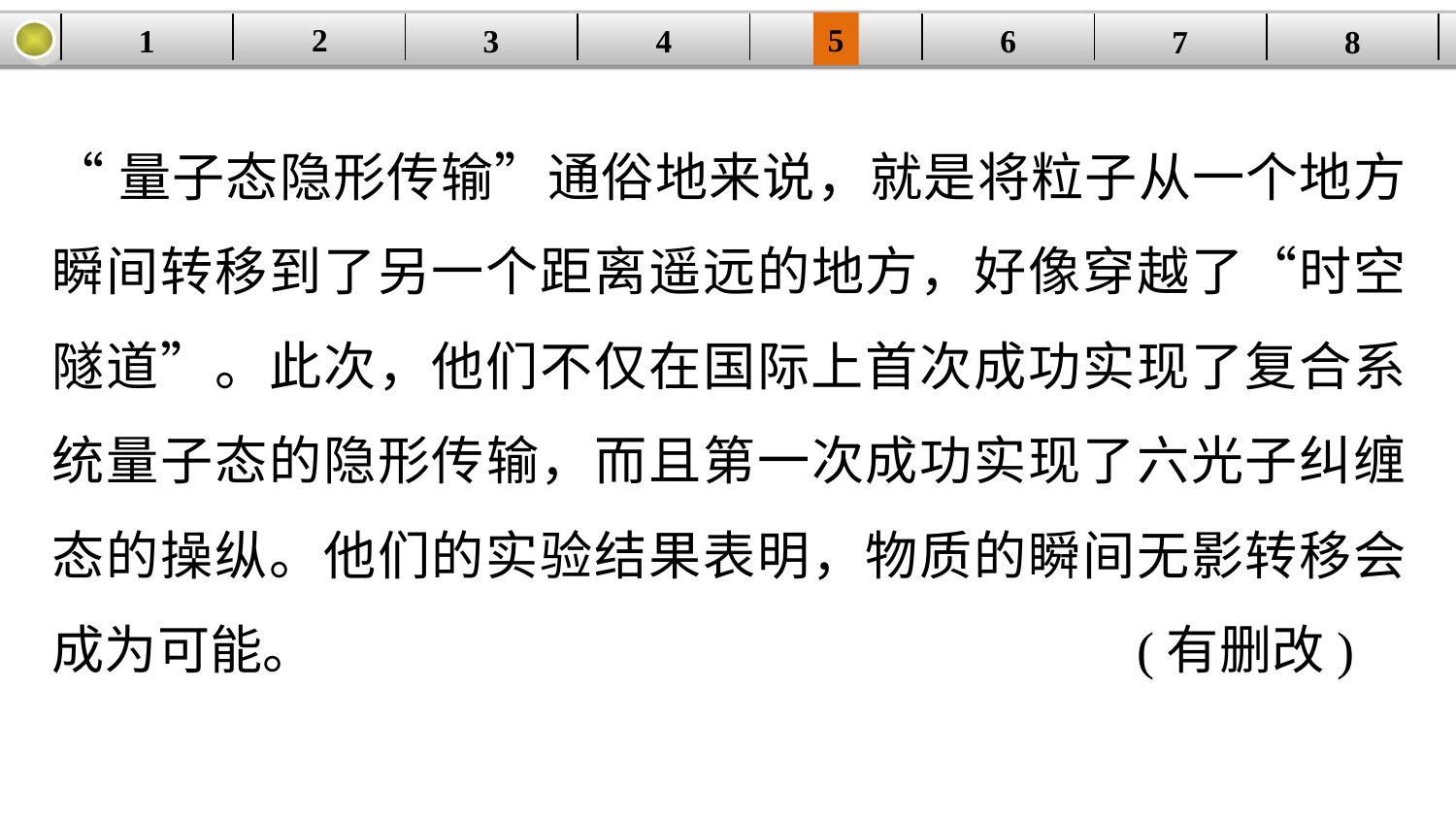

5
2
1
4
6
|  |  |  |  |  |  |  |  |
| --- | --- | --- | --- | --- | --- | --- | --- |
3
8
7

“量子态隐形传输”通俗地来说，就是将粒子从一个地方瞬间转移到了另一个距离遥远的地方，好像穿越了“时空隧道”。此次，他们不仅在国际上首次成功实现了复合系统量子态的隐形传输，而且第一次成功实现了六光子纠缠态的操纵。他们的实验结果表明，物质的瞬间无影转移会成为可能。                                                                    (有删改)